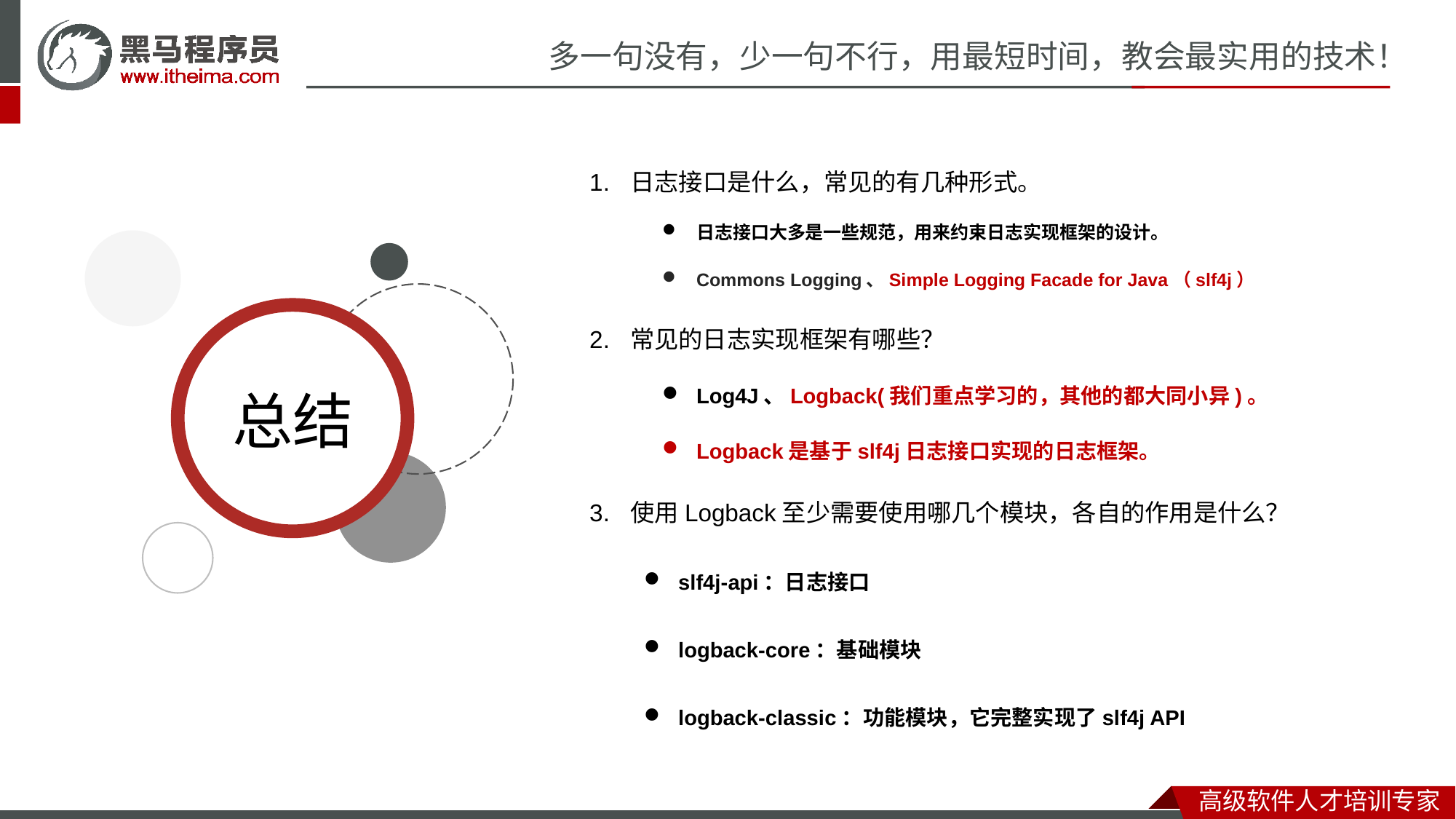

日志接口是什么，常见的有几种形式。
日志接口大多是一些规范，用来约束日志实现框架的设计。
Commons Logging、Simple Logging Facade for Java（slf4j）
常见的日志实现框架有哪些？
Log4J、Logback(我们重点学习的，其他的都大同小异)。
Logback是基于slf4j日志接口实现的日志框架。
使用Logback至少需要使用哪几个模块，各自的作用是什么？
slf4j-api：日志接口
logback-core：基础模块
logback-classic：功能模块，它完整实现了slf4j API